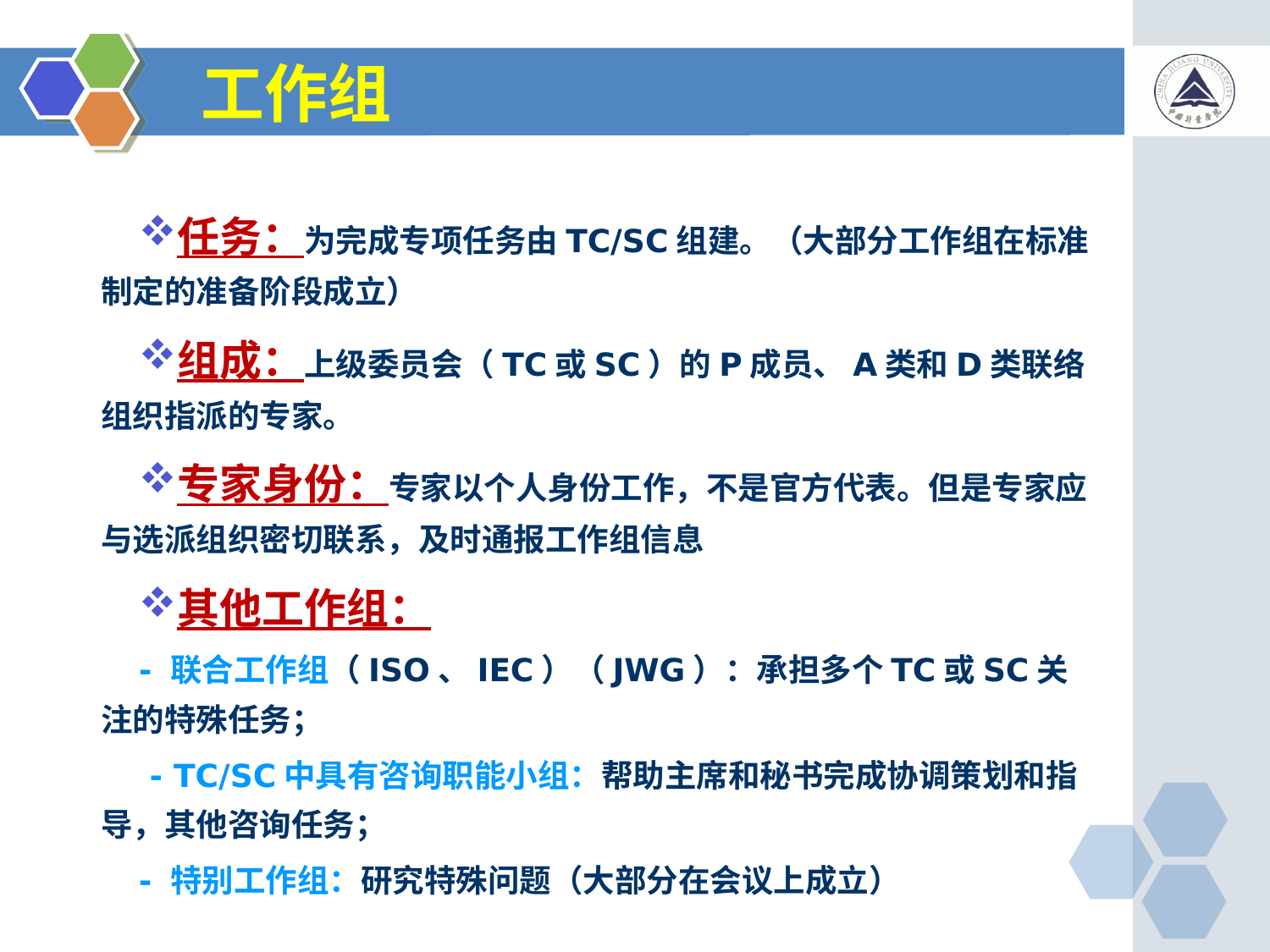

# 工作组
任务：为完成专项任务由TC/SC组建。（大部分工作组在标准制定的准备阶段成立）
组成：上级委员会（TC或SC）的P成员、A类和D类联络组织指派的专家。
专家身份：专家以个人身份工作，不是官方代表。但是专家应与选派组织密切联系，及时通报工作组信息
其他工作组：
- 联合工作组（ISO、IEC）（JWG）：承担多个TC或SC关注的特殊任务；
 - TC/SC中具有咨询职能小组：帮助主席和秘书完成协调策划和指导，其他咨询任务；
- 特别工作组：研究特殊问题（大部分在会议上成立）